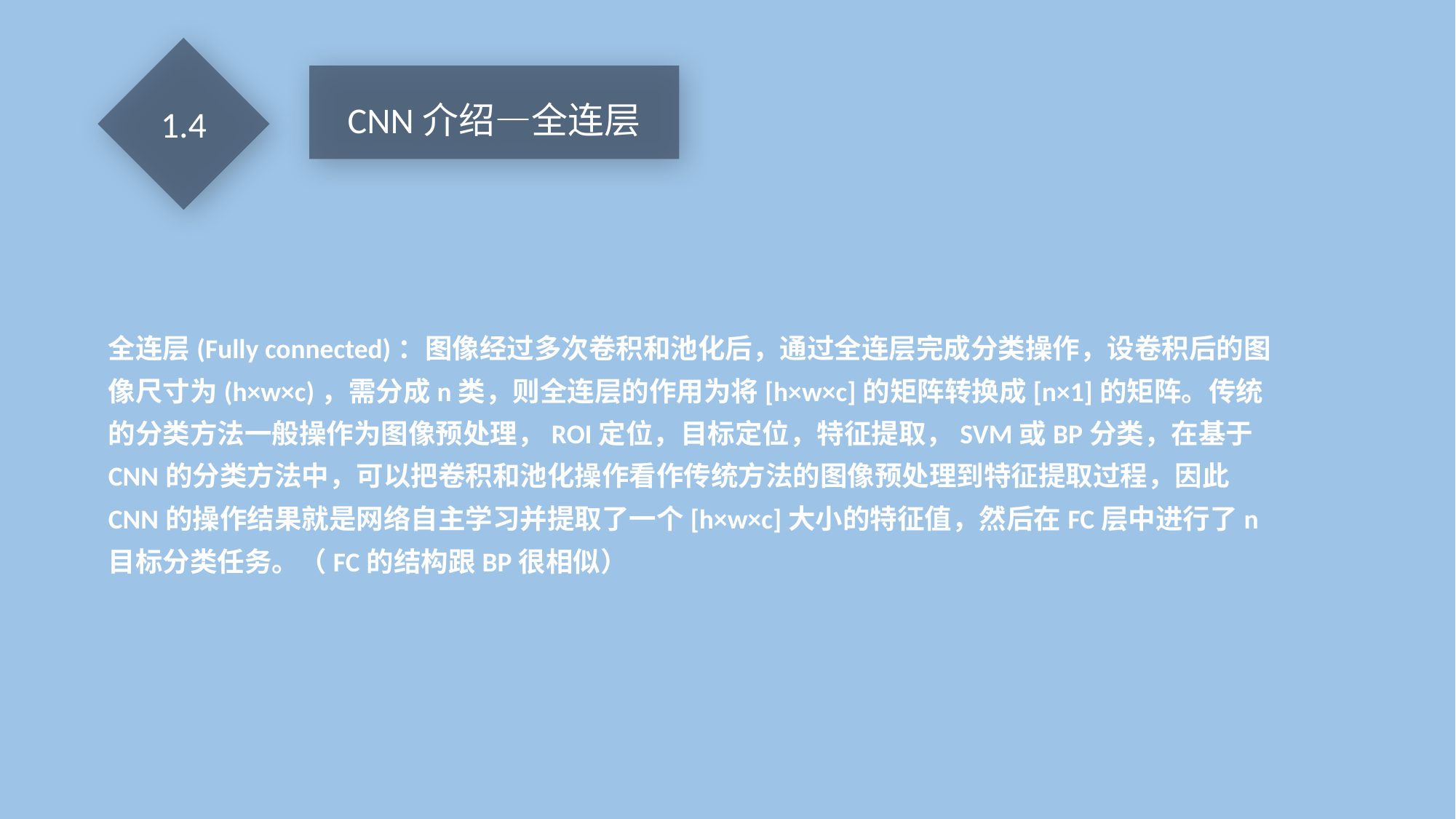

1.4
CNN介绍—全连层
全连层(Fully connected)：图像经过多次卷积和池化后，通过全连层完成分类操作，设卷积后的图像尺寸为(h×w×c)，需分成n类，则全连层的作用为将[h×w×c]的矩阵转换成[n×1]的矩阵。传统的分类方法一般操作为图像预处理，ROI定位，目标定位，特征提取，SVM或BP分类，在基于CNN的分类方法中，可以把卷积和池化操作看作传统方法的图像预处理到特征提取过程，因此CNN的操作结果就是网络自主学习并提取了一个[h×w×c]大小的特征值，然后在FC层中进行了n目标分类任务。（FC的结构跟BP很相似）